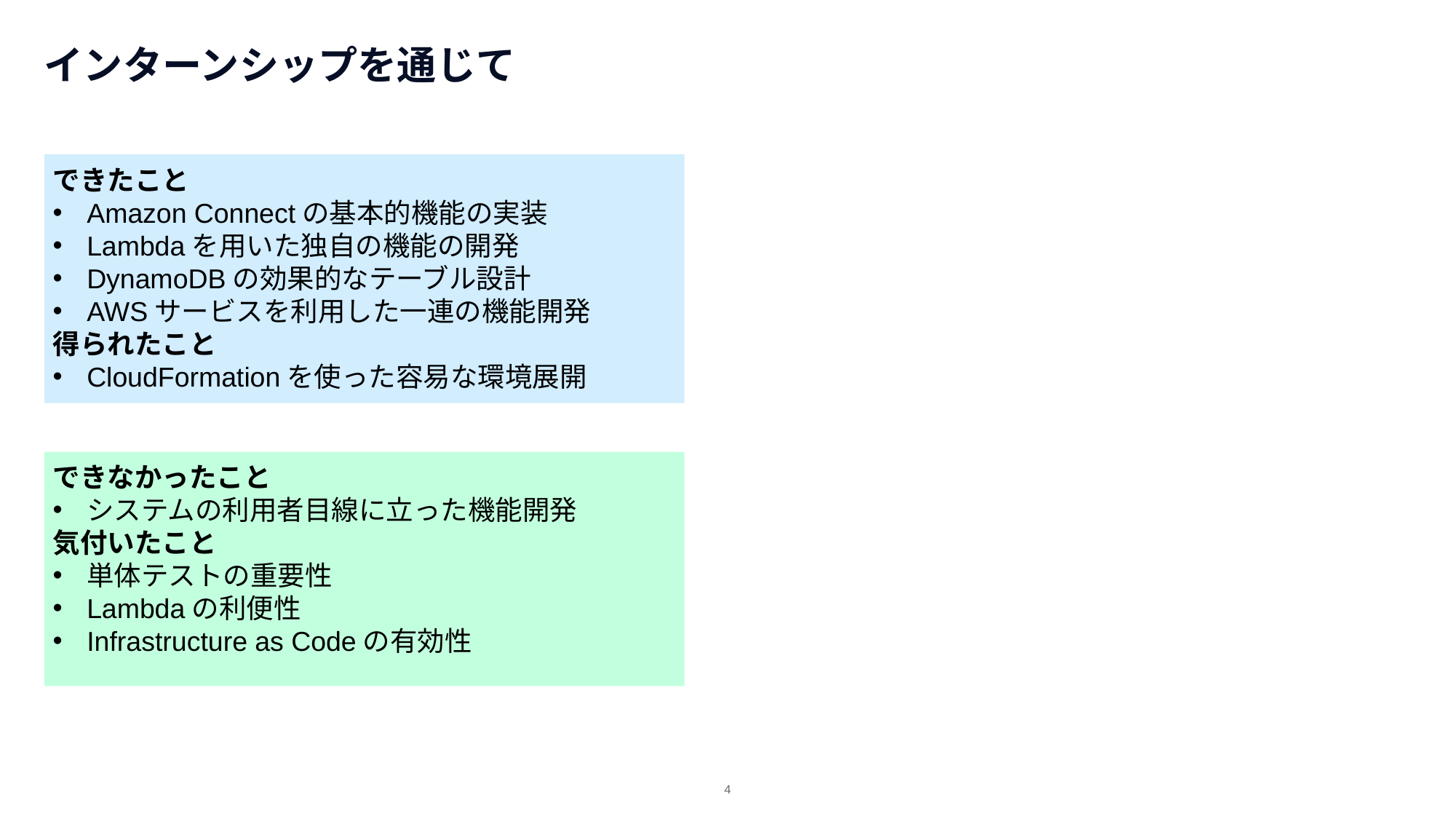

# インターンシップを通じて
できたこと
Amazon Connectの基本的機能の実装
Lambdaを用いた独自の機能の開発
DynamoDBの効果的なテーブル設計
AWSサービスを利用した一連の機能開発
得られたこと
CloudFormationを使った容易な環境展開
できなかったこと
システムの利用者目線に立った機能開発
気付いたこと
単体テストの重要性
Lambdaの利便性
Infrastructure as Codeの有効性